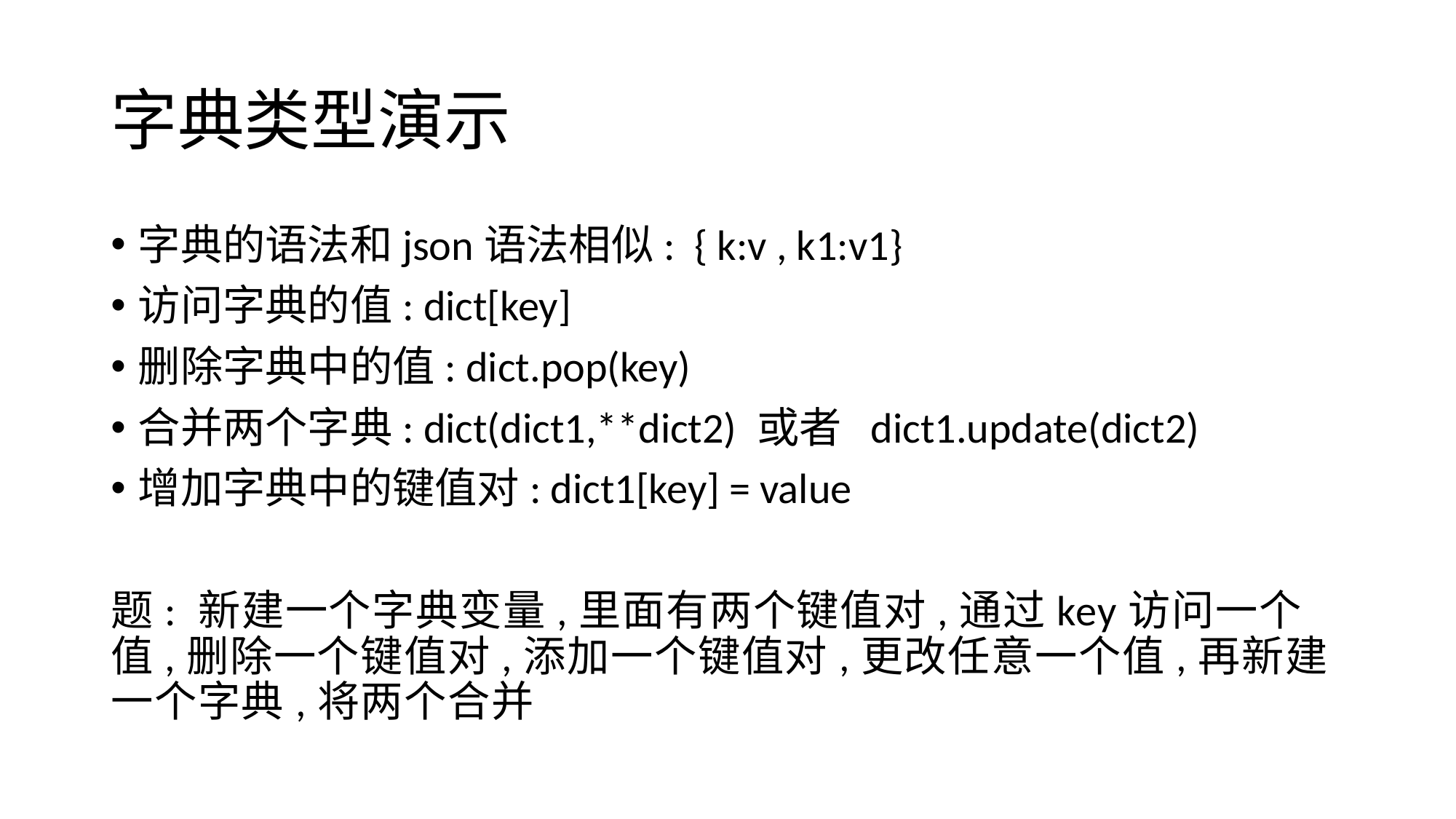

# 字典类型演示
字典的语法和json语法相似:  { k:v , k1:v1}
访问字典的值: dict[key]
删除字典中的值: dict.pop(key)
合并两个字典: dict(dict1,**dict2) 或者  dict1.update(dict2)
增加字典中的键值对: dict1[key] = value

题: 新建一个字典变量,里面有两个键值对,通过key访问一个值,删除一个键值对,添加一个键值对,更改任意一个值,再新建一个字典,将两个合并